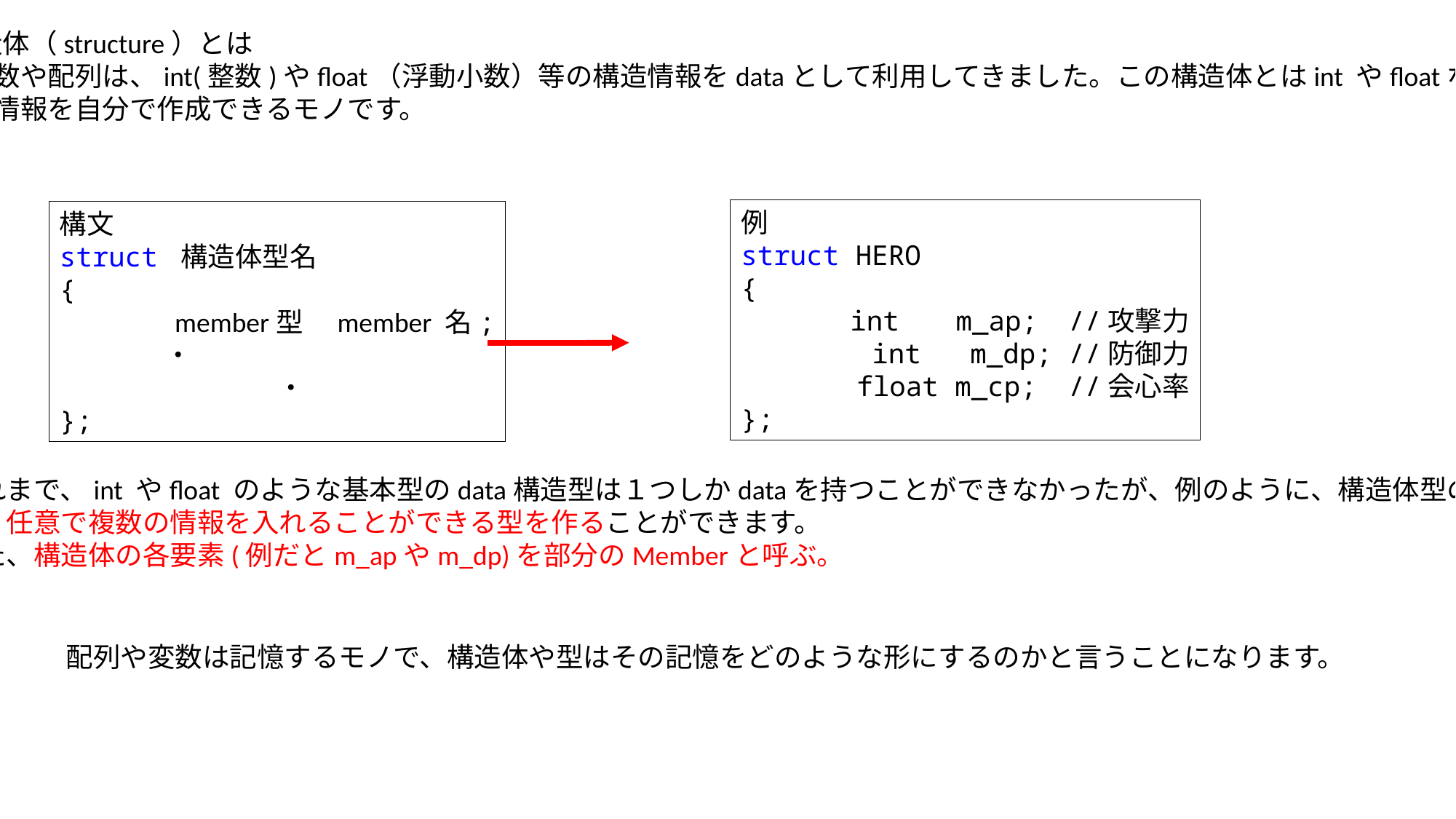

・構造体（structure）とは
　変数や配列は、int(整数)やfloat（浮動小数）等の構造情報をdataとして利用してきました。この構造体とはint やfloatなどの
構造情報を自分で作成できるモノです。
例
struct HERO
{
	int 　m_ap;	//攻撃力
        int   m_dp;	//防御力
　　　　float m_cp;	//会心率
};
構文
struct 構造体型名
{
	 member型　member 名;
                ・
　　　　　　　　・
};
これまで、int やfloat のような基本型のdata構造型は１つしかdataを持つことができなかったが、例のように、構造体型の宣言
は、任意で複数の情報を入れることができる型を作ることができます。
また、構造体の各要素(例だとm_apやm_dp)を部分のMemberと呼ぶ。
配列や変数は記憶するモノで、構造体や型はその記憶をどのような形にするのかと言うことになります。